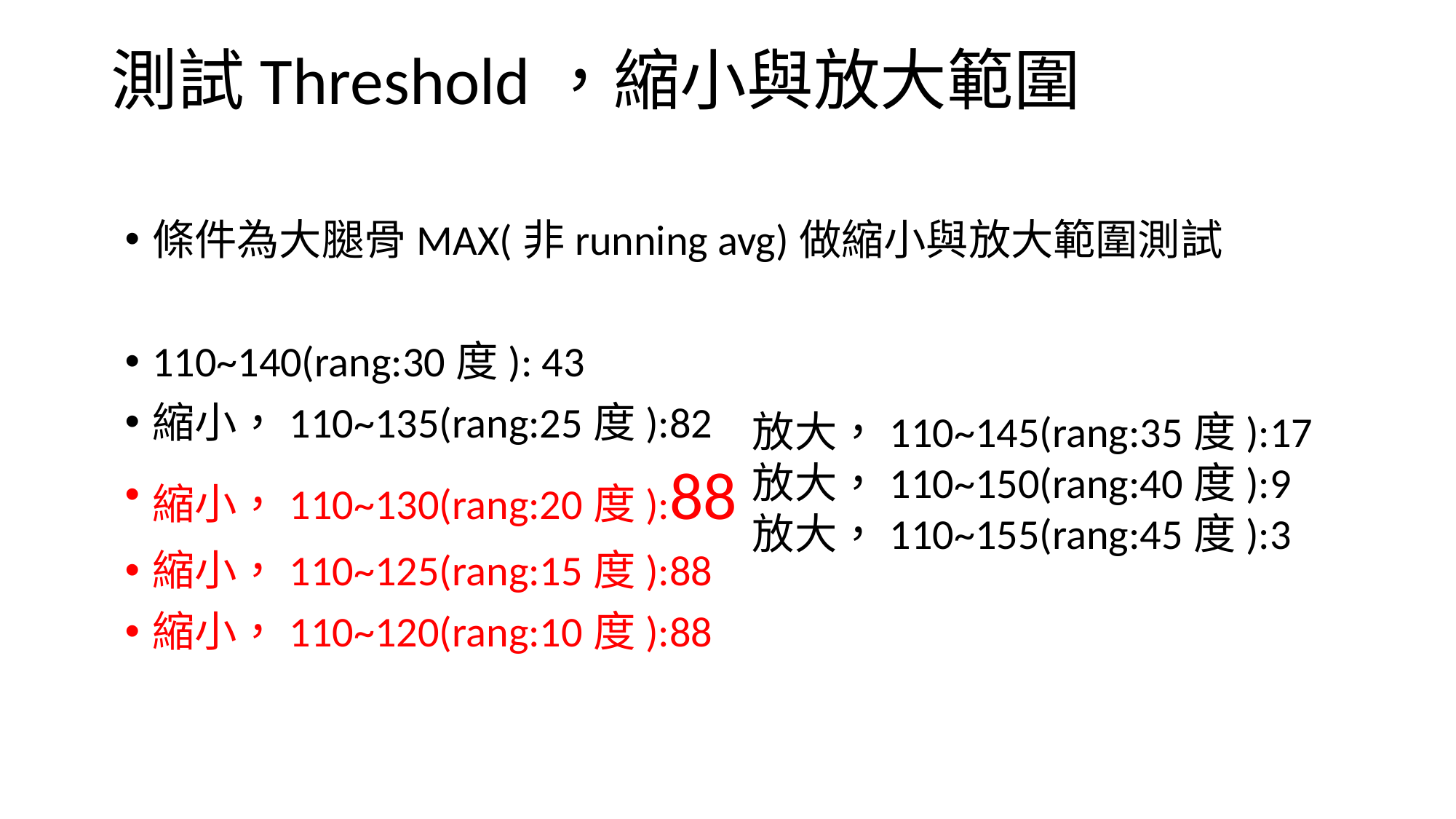

# 測試Threshold，縮小與放大範圍
條件為大腿骨MAX(非running avg)做縮小與放大範圍測試

110~140(rang:30度): 43
縮小，110~135(rang:25度):82
縮小，110~130(rang:20度):88
縮小，110~125(rang:15度):88
縮小，110~120(rang:10度):88

放大，110~145(rang:35度):17
放大，110~150(rang:40度):9
放大，110~155(rang:45度):3